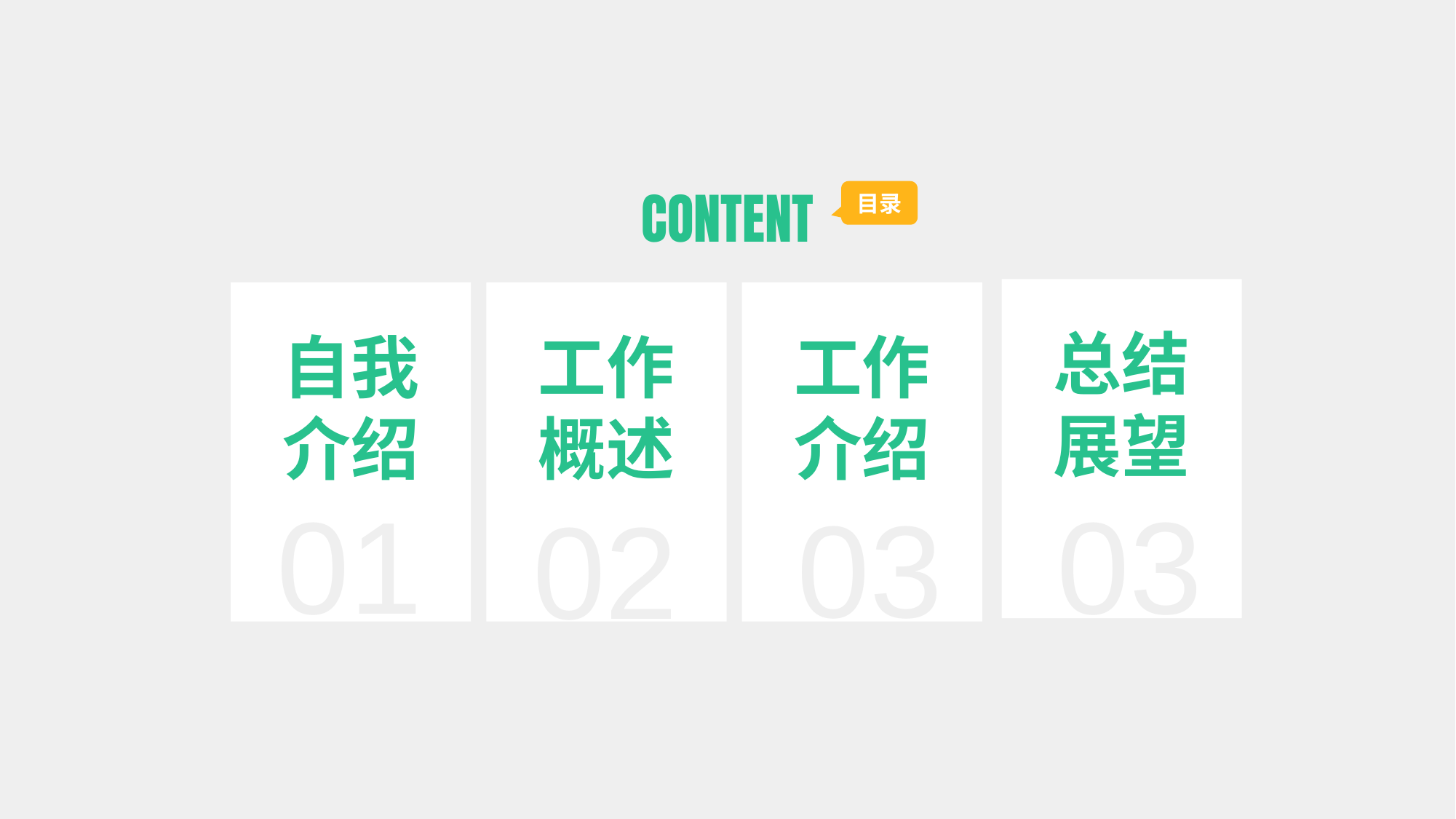

CONTENT
目录

总结
展望
03

工作
介绍
03

自我
介绍
01

工作
概述
02